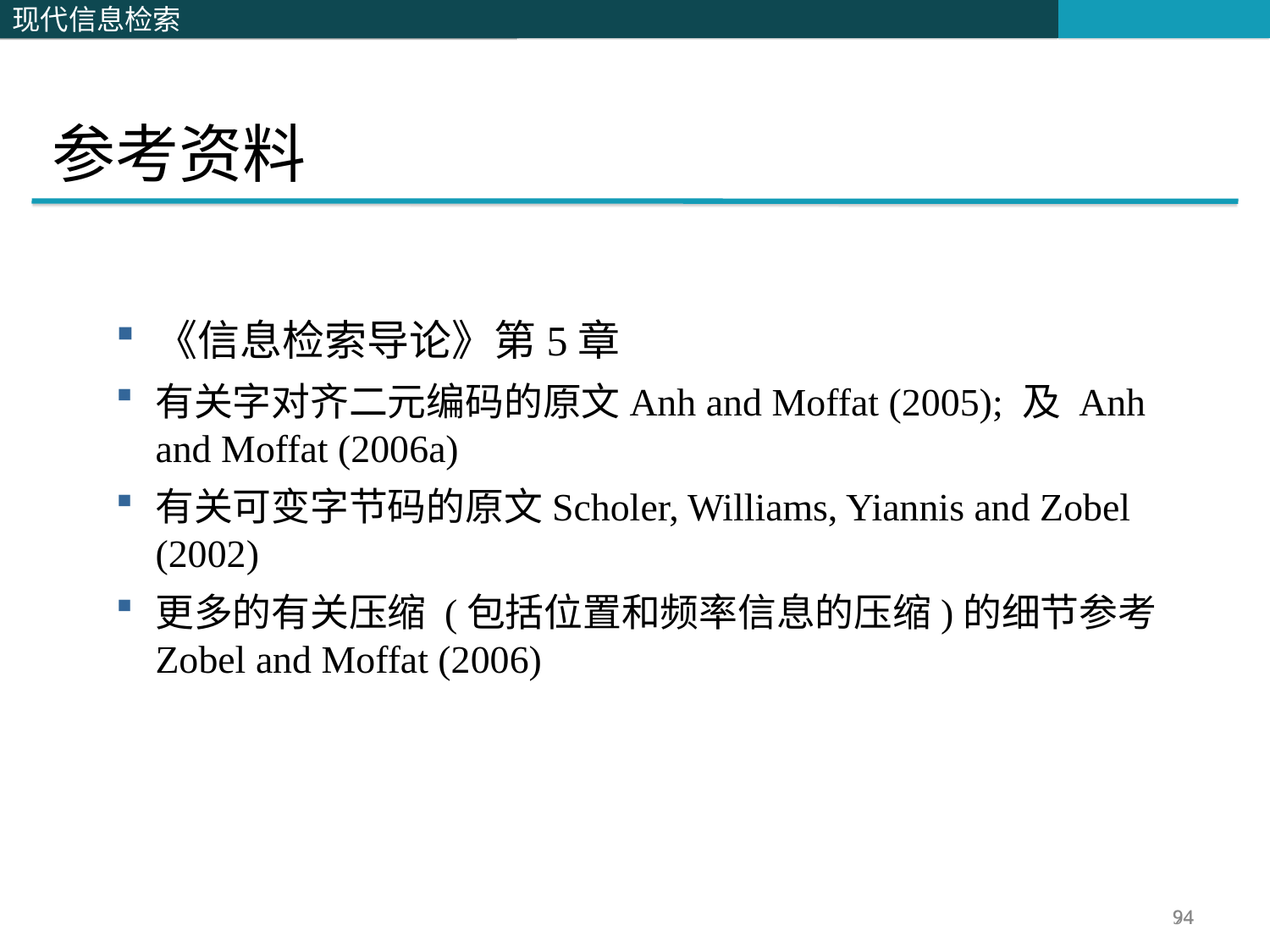

参考资料
《信息检索导论》第5章
有关字对齐二元编码的原文Anh and Moffat (2005); 及 Anh and Moffat (2006a)
有关可变字节码的原文Scholer, Williams, Yiannis and Zobel (2002)
更多的有关压缩 (包括位置和频率信息的压缩)的细节参考Zobel and Moffat (2006)
94
94